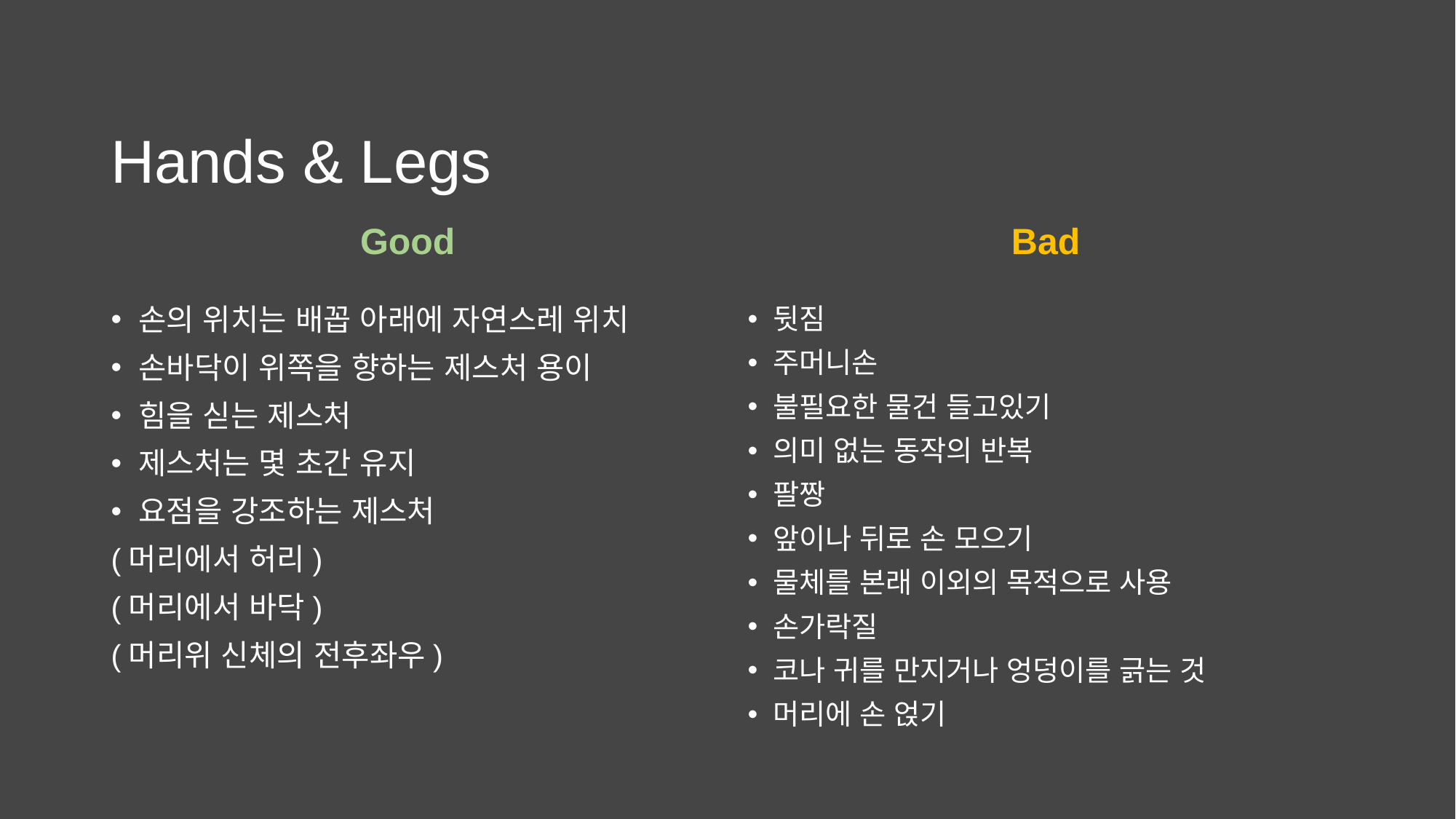

# Hands & Legs
Good
Bad
손의 위치는 배꼽 아래에 자연스레 위치
손바닥이 위쪽을 향하는 제스처 용이
힘을 싣는 제스처
제스처는 몇 초간 유지
요점을 강조하는 제스처
(머리에서 허리)
(머리에서 바닥)
(머리위 신체의 전후좌우)
뒷짐
주머니손
불필요한 물건 들고있기
의미 없는 동작의 반복
팔짱
앞이나 뒤로 손 모으기
물체를 본래 이외의 목적으로 사용
손가락질
코나 귀를 만지거나 엉덩이를 긁는 것
머리에 손 얹기